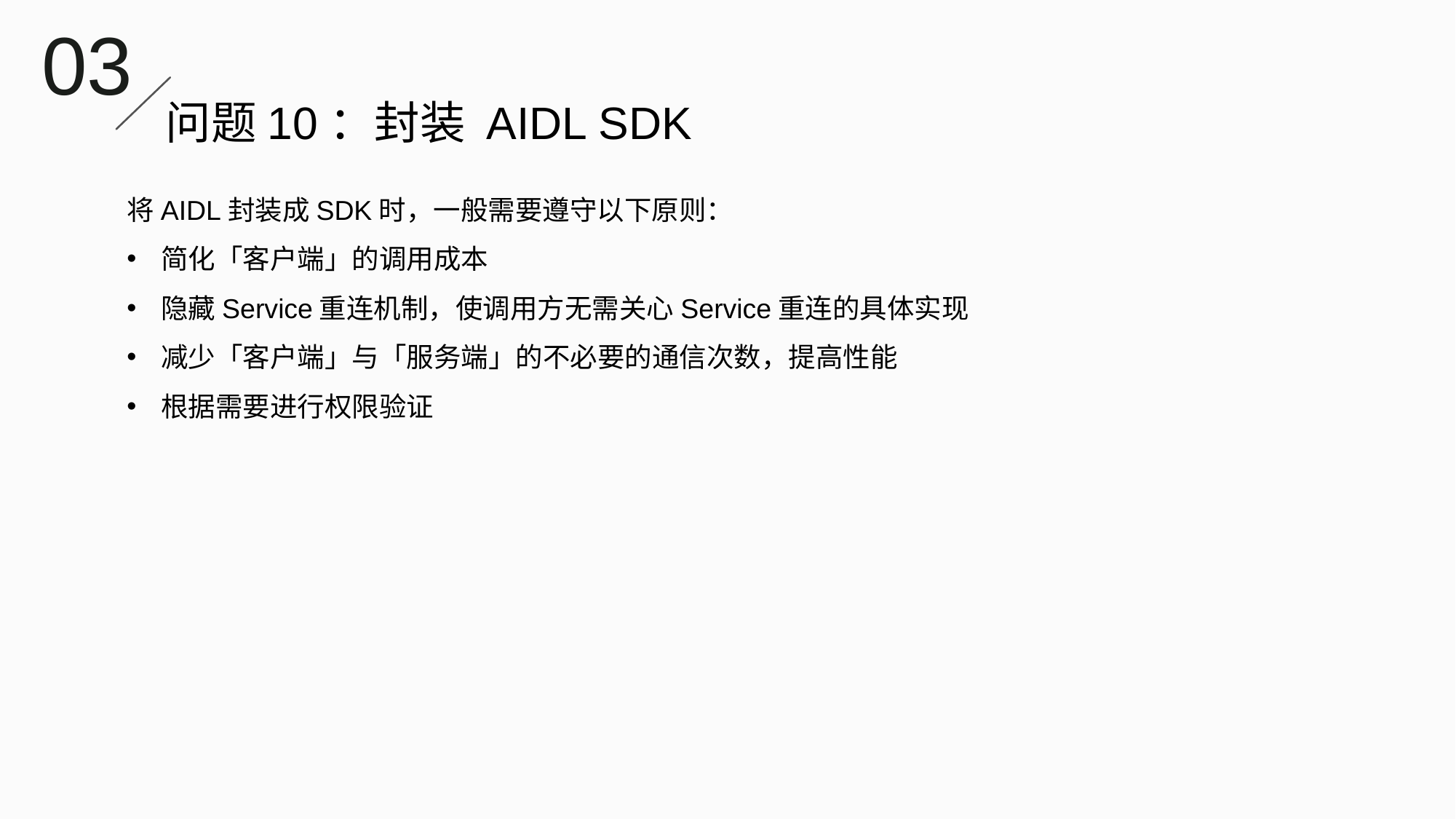

03
问题10：封装 AIDL SDK

将AIDL封装成SDK时，一般需要遵守以下原则：
简化「客户端」的调用成本
隐藏Service重连机制，使调用方无需关心Service重连的具体实现
减少「客户端」与「服务端」的不必要的通信次数，提高性能
根据需要进行权限验证